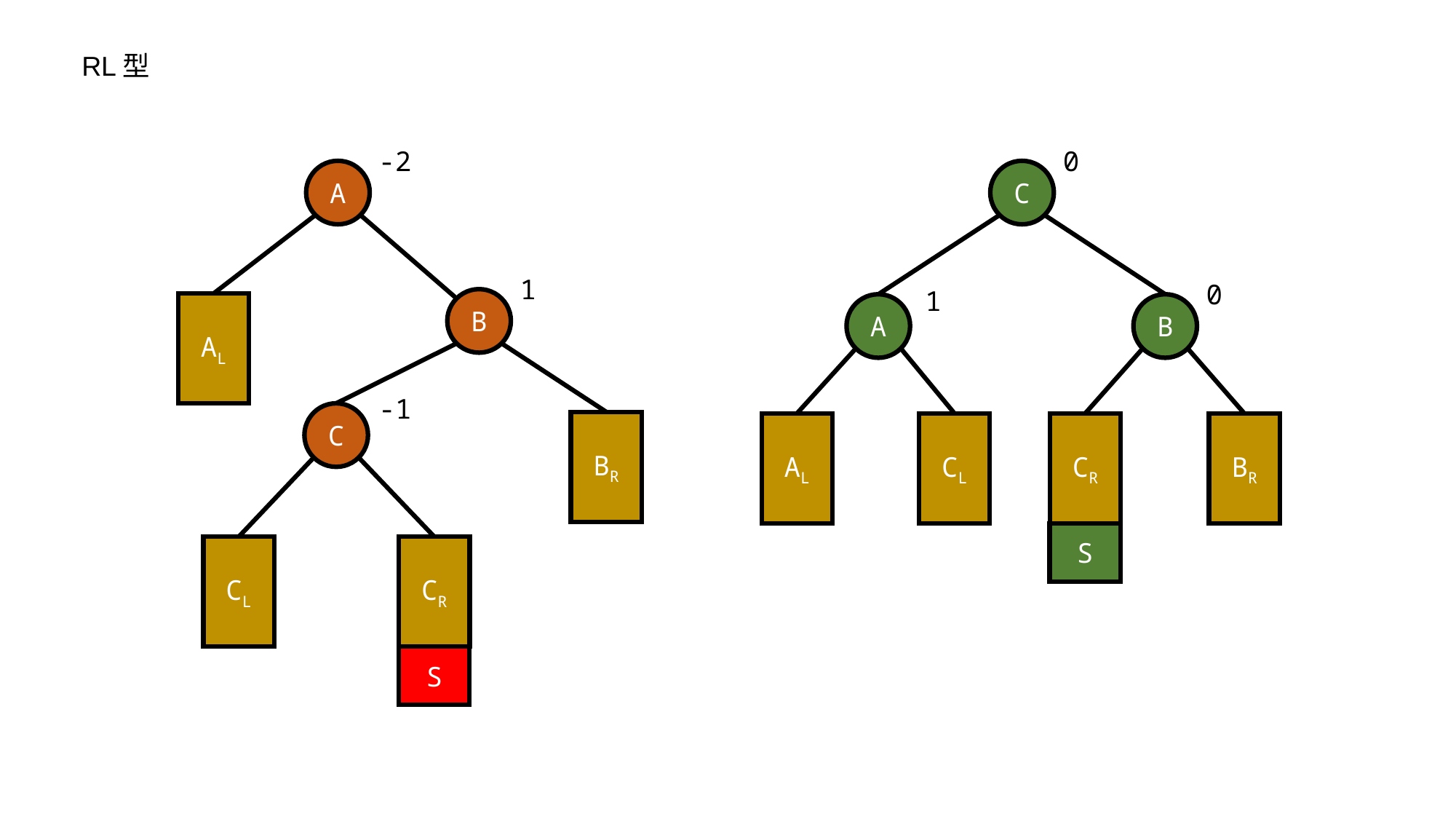

RL型
-2
0
A
C
1
0
1
B
AL
A
B
-1
C
BR
AL
CL
CR
BR
S
CL
CR
S